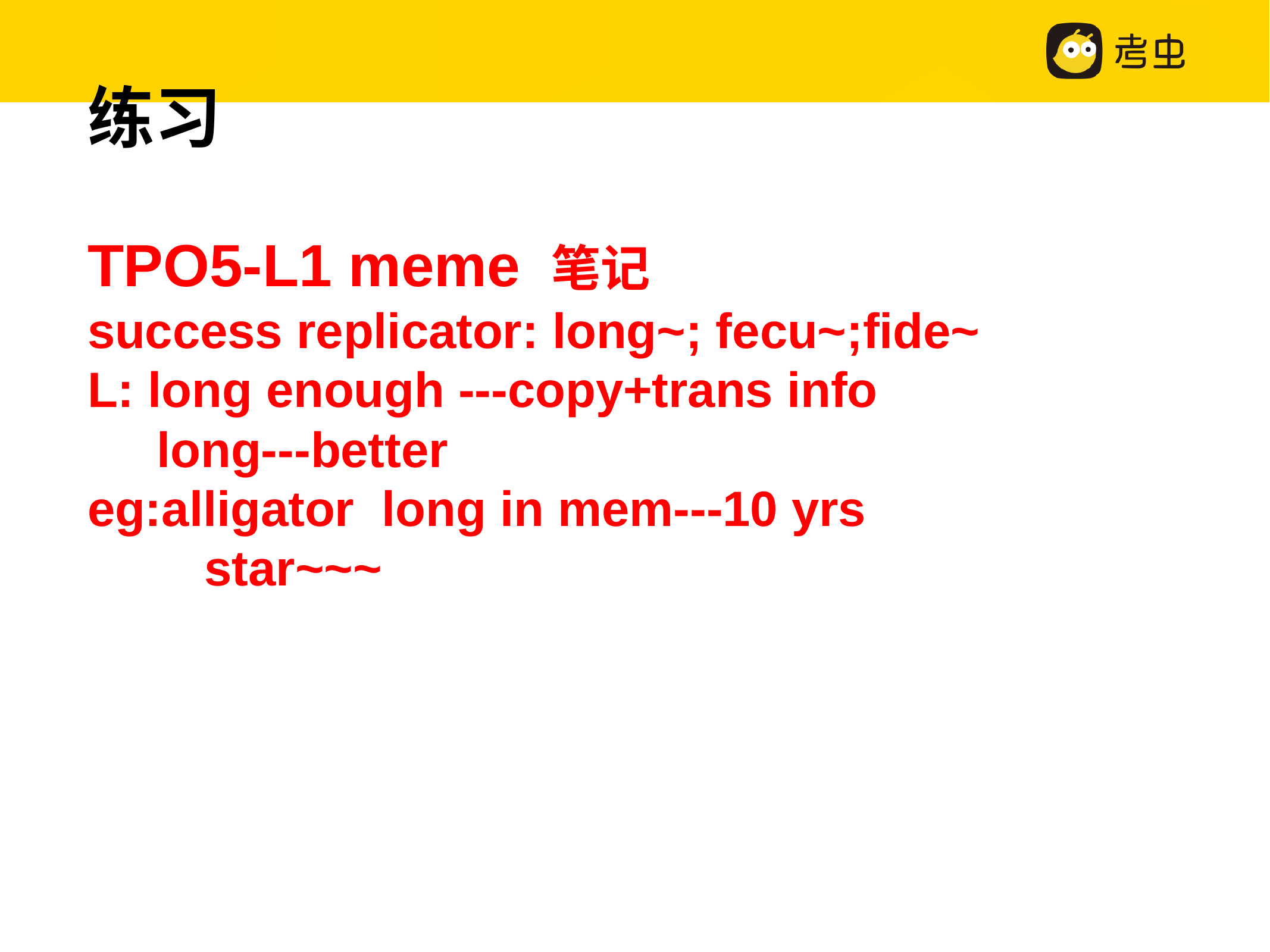

练习

TPO5-L1 meme 笔记
success replicator: long~; fecu~;fide~
L: long enough ---copy+trans info
     long---better
eg:alligator  long in mem---10 yrs
	  star~~~